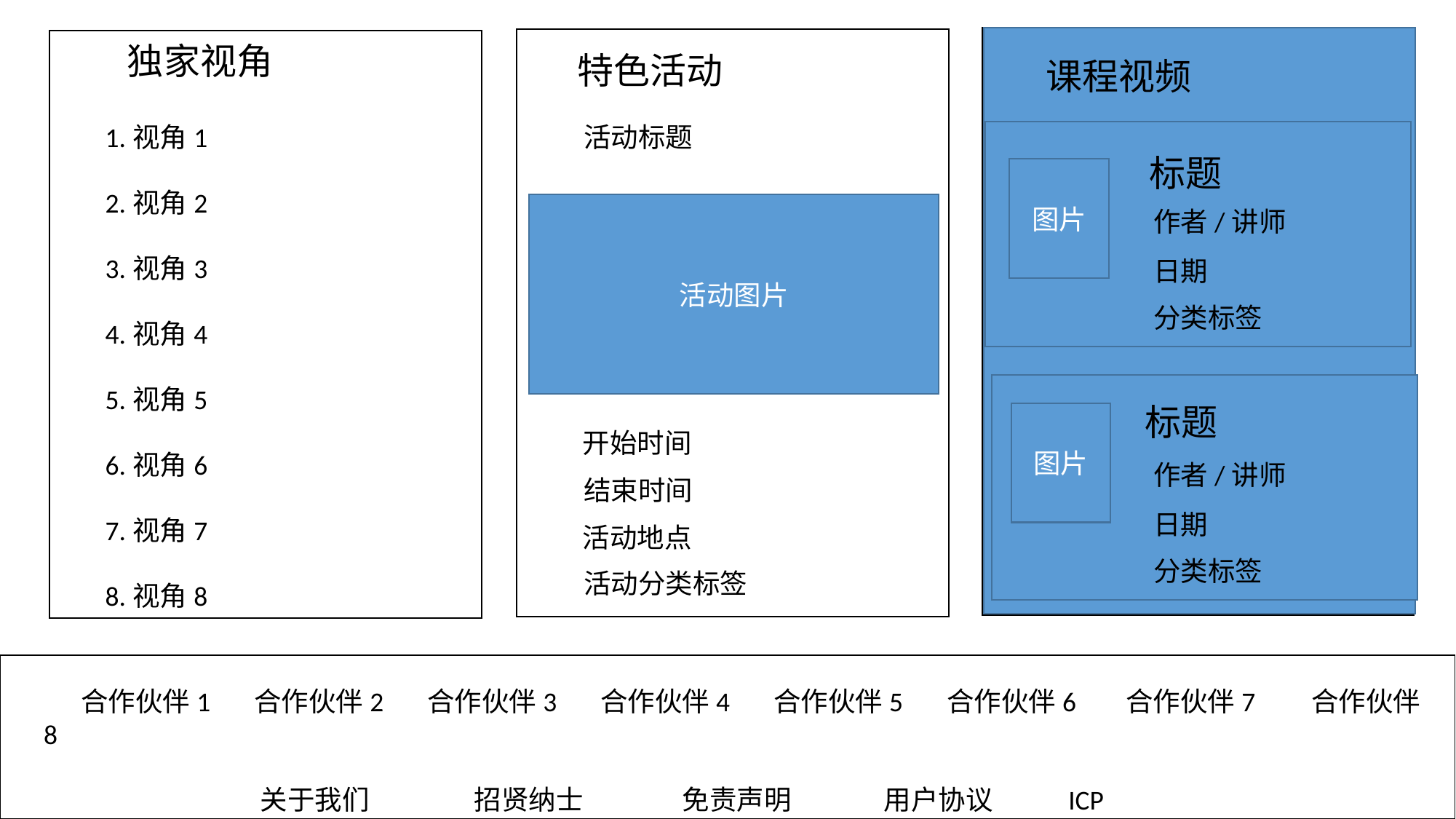

独家视角
特色活动
课程视频
1.视角1

2.视角2

3.视角3

4.视角4

5.视角5

6.视角6

7.视角7

8.视角8

活动标题

标题
图片
活动图片
作者/讲师
日期
分类标签

标题
图片
开始时间
作者/讲师
结束时间
日期
活动地点
分类标签
活动分类标签

     合作伙伴1      合作伙伴2      合作伙伴3      合作伙伴4      合作伙伴5      合作伙伴6       合作伙伴7        合作伙伴8

                                  关于我们                 招贤纳士                免责声明               用户协议           ICP